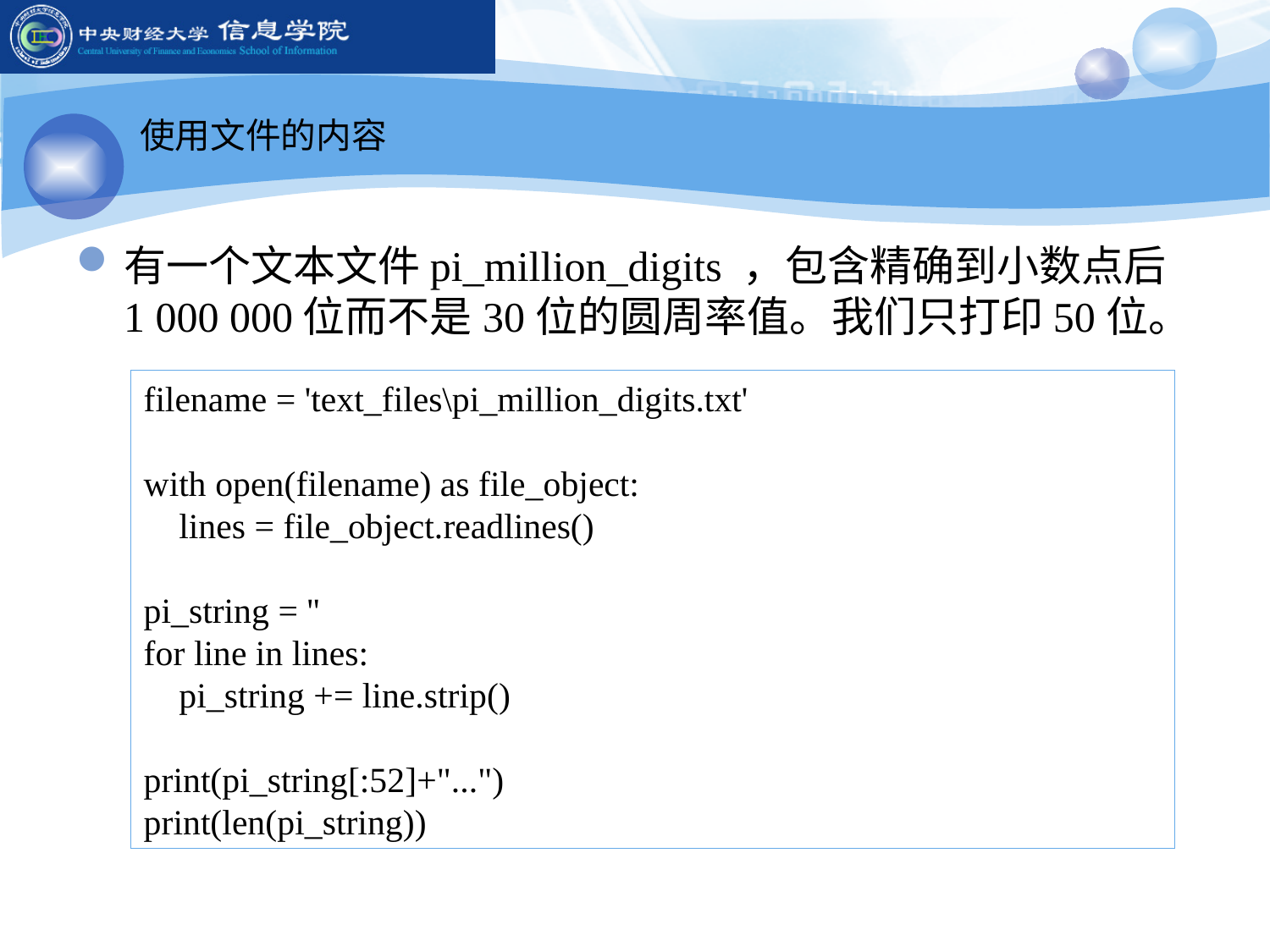

使用文件的内容
有一个文本文件pi_million_digits ，包含精确到小数点后1 000 000位而不是30位的圆周率值。我们只打印50位。
filename = 'text_files\pi_million_digits.txt'

with open(filename) as file_object:
    lines = file_object.readlines()

pi_string = ''
for line in lines:
    pi_string += line.strip()

print(pi_string[:52]+"...")
print(len(pi_string))